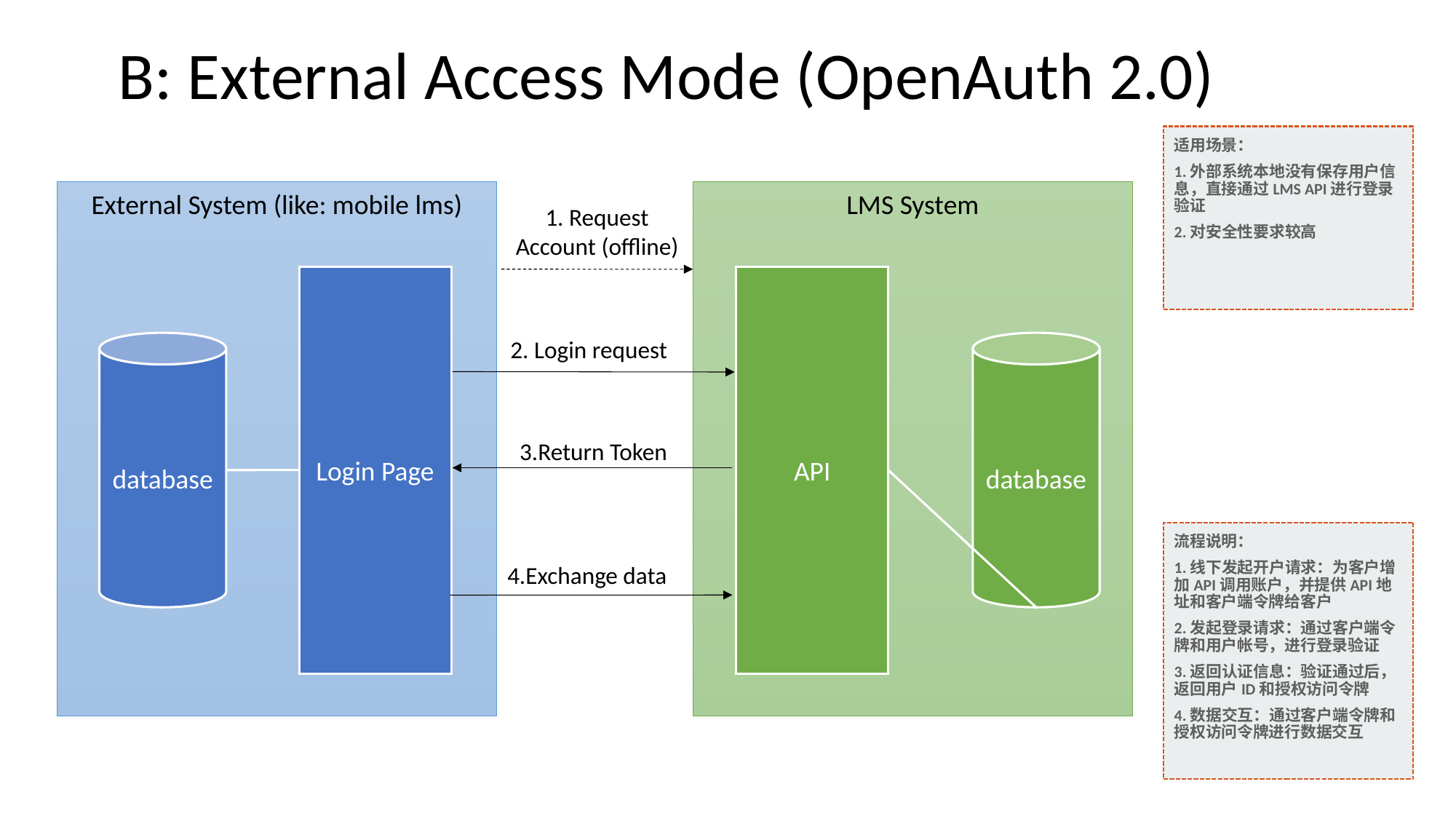

# B: External Access Mode (OpenAuth 2.0)
适用场景：
1.外部系统本地没有保存用户信息，直接通过LMS API进行登录验证
2.对安全性要求较高
External System (like: mobile lms)
LMS System
1. Request Account (offline)
API
Login Page
2. Login request
database
database
3.Return Token
流程说明：
1.线下发起开户请求：为客户增加API调用账户，并提供API地址和客户端令牌给客户
2.发起登录请求：通过客户端令牌和用户帐号，进行登录验证
3.返回认证信息：验证通过后，返回用户ID和授权访问令牌
4.数据交互：通过客户端令牌和授权访问令牌进行数据交互
4.Exchange data